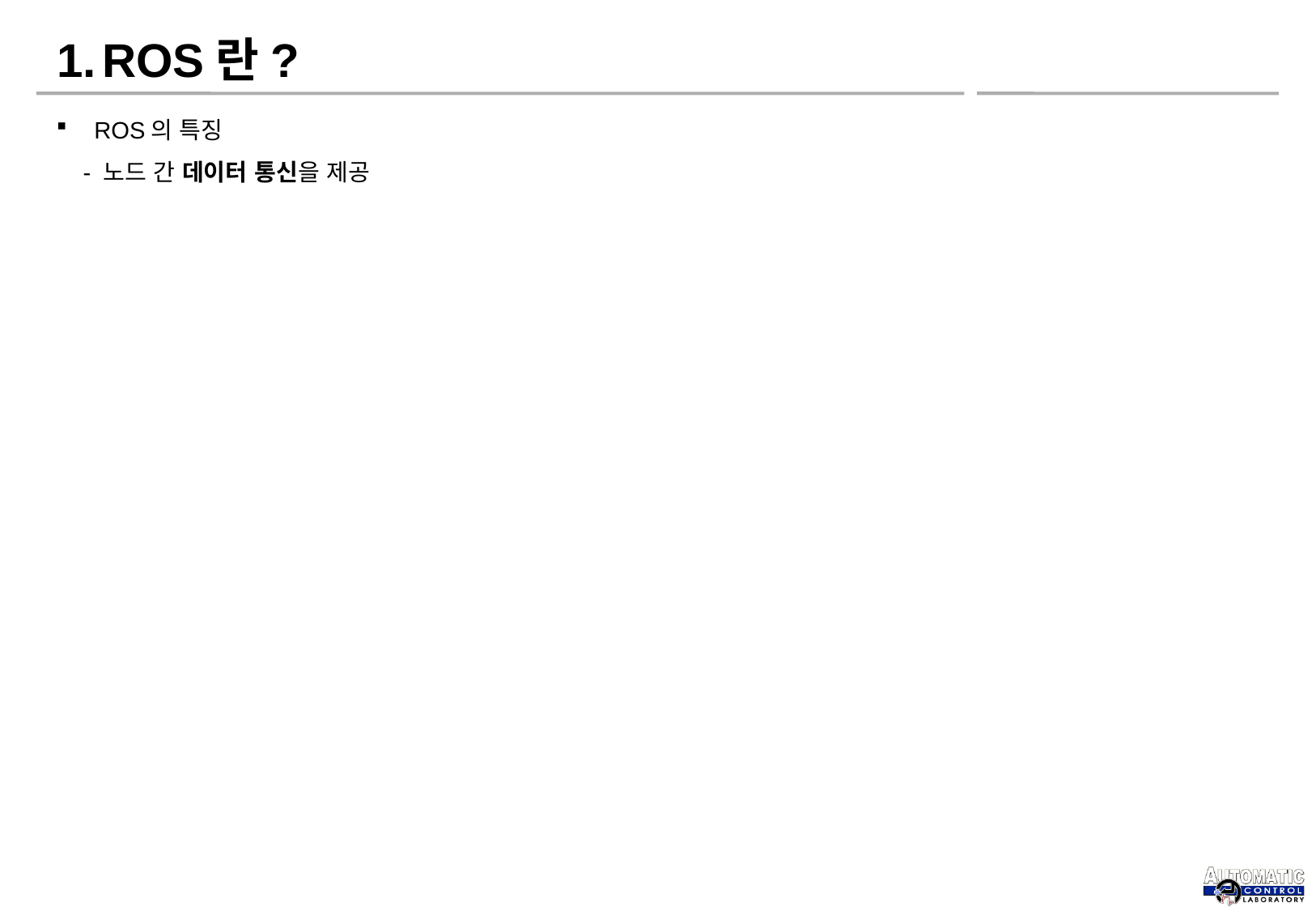

# ROS란?
ROS의 특징
    - 노드 간 데이터 통신을 제공